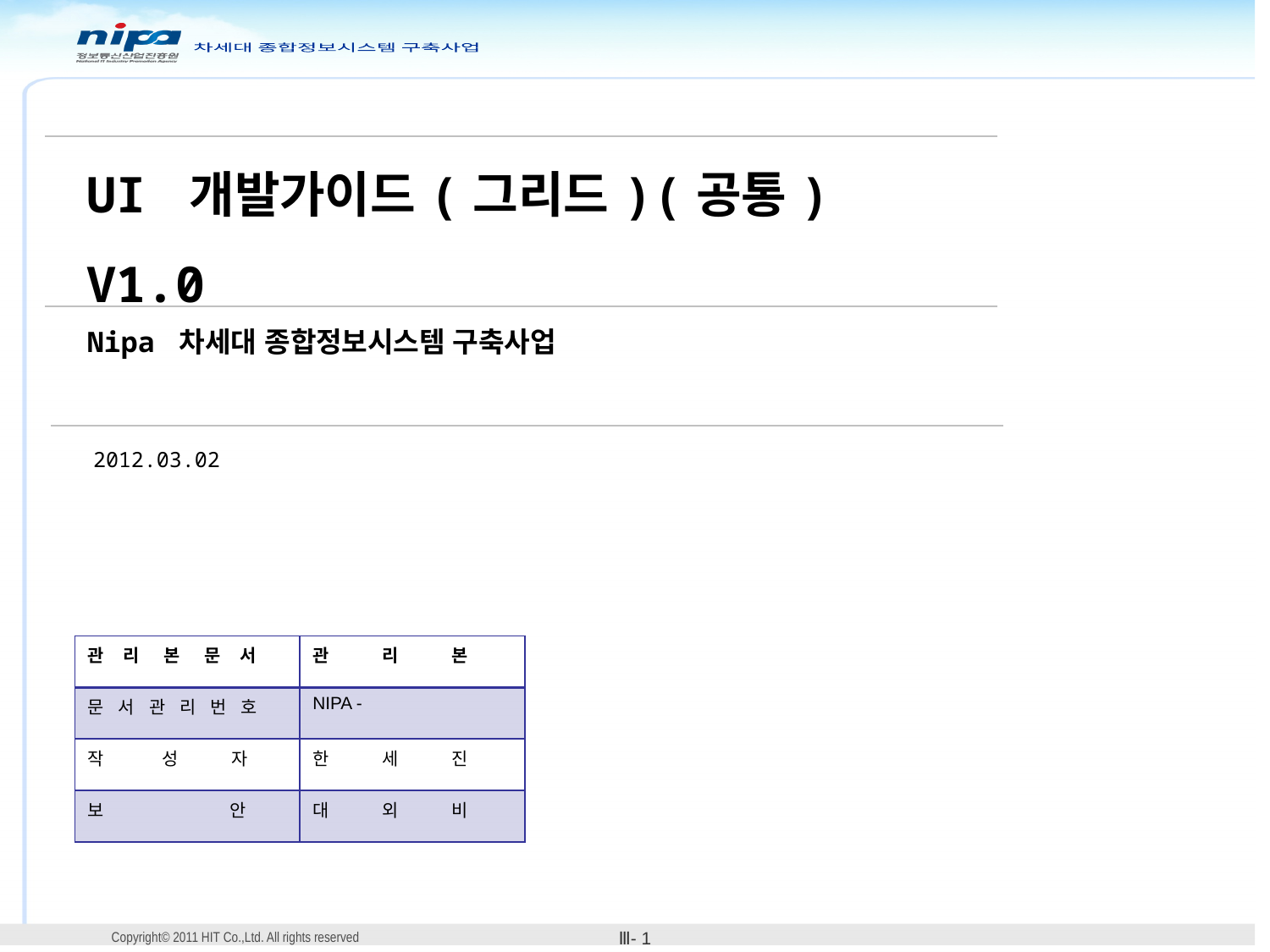

| UI 개발가이드(그리드)(공통) V1.0 |
| --- |
| Nipa 차세대 종합정보시스템 구축사업 |
| --- |
| 2012.03.02 |
| --- |
| 관 리 본 문 서 | 관 리 본 |
| --- | --- |
| 문 서 관 리 번 호 | NIPA - |
| 작 성 자 | 한 세 진 |
| 보 안 | 대 외 비 |